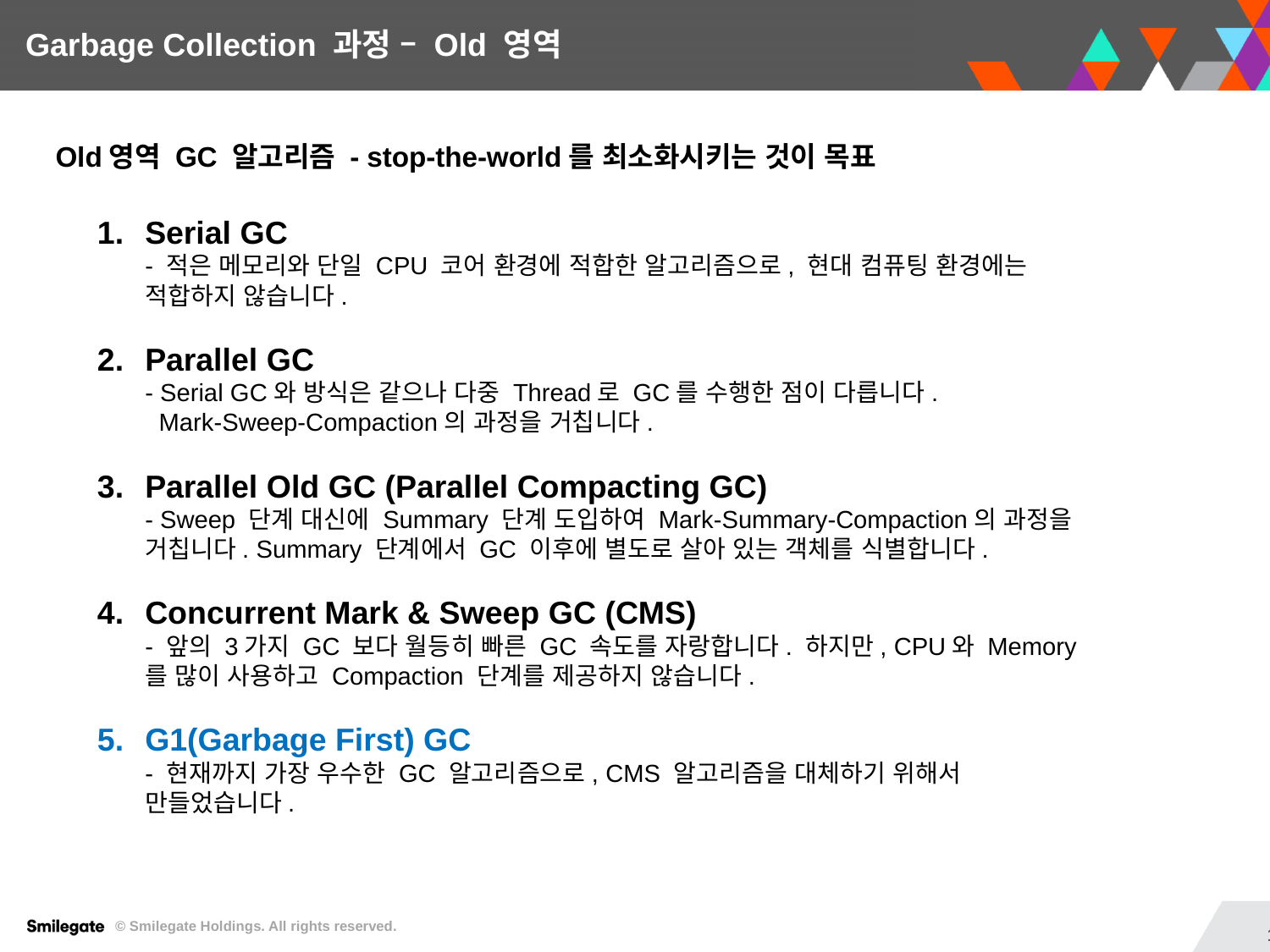

Garbage Collection 과정 – Old 영역
Old영역 GC 알고리즘 - stop-the-world를 최소화시키는 것이 목표
Serial GC
- 적은 메모리와 단일 CPU 코어 환경에 적합한 알고리즘으로, 현대 컴퓨팅 환경에는 적합하지 않습니다.
Parallel GC
- Serial GC와 방식은 같으나 다중 Thread로 GC를 수행한 점이 다릅니다.
  Mark-Sweep-Compaction의 과정을 거칩니다.
Parallel Old GC (Parallel Compacting GC)
- Sweep 단계 대신에 Summary 단계 도입하여 Mark-Summary-Compaction의 과정을 거칩니다. Summary 단계에서 GC 이후에 별도로 살아 있는 객체를 식별합니다.
Concurrent Mark & Sweep GC (CMS)
- 앞의 3가지 GC 보다 월등히 빠른 GC 속도를 자랑합니다. 하지만, CPU와 Memory를 많이 사용하고 Compaction 단계를 제공하지 않습니다.
G1(Garbage First) GC
- 현재까지 가장 우수한 GC 알고리즘으로, CMS 알고리즘을 대체하기 위해서 만들었습니다.